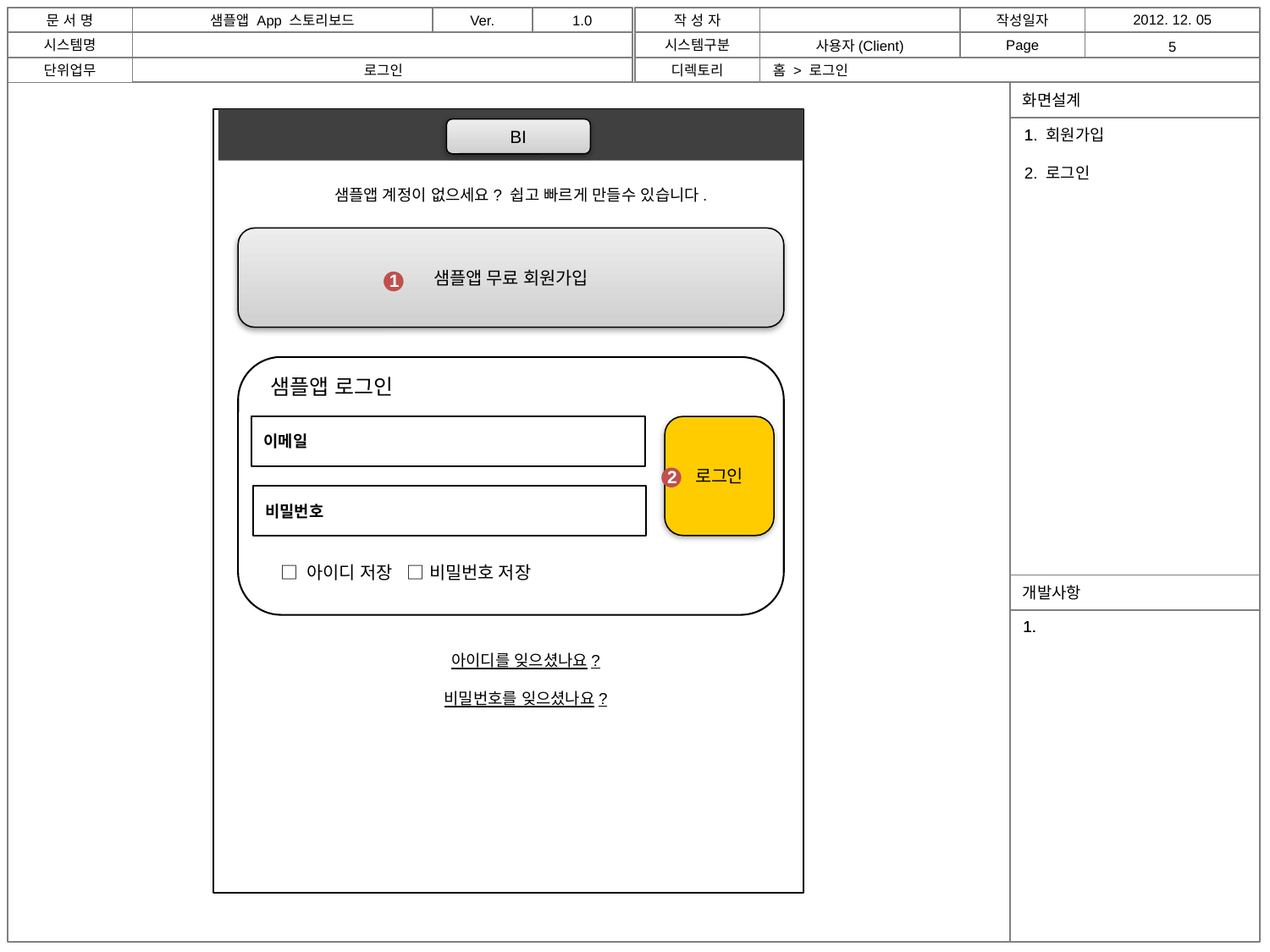

로그인
홈 > 로그인

BI
1. 회원가입

2. 로그인
샘플앱 계정이 없으세요? 쉽고 빠르게 만들수 있습니다.
샘플앱 무료 회원가입
1

샘플앱 로그인
이메일
로그인
2

비밀번호
□ 아이디 저장   □ 비밀번호 저장
1.
아이디를 잊으셨나요?

비밀번호를 잊으셨나요?